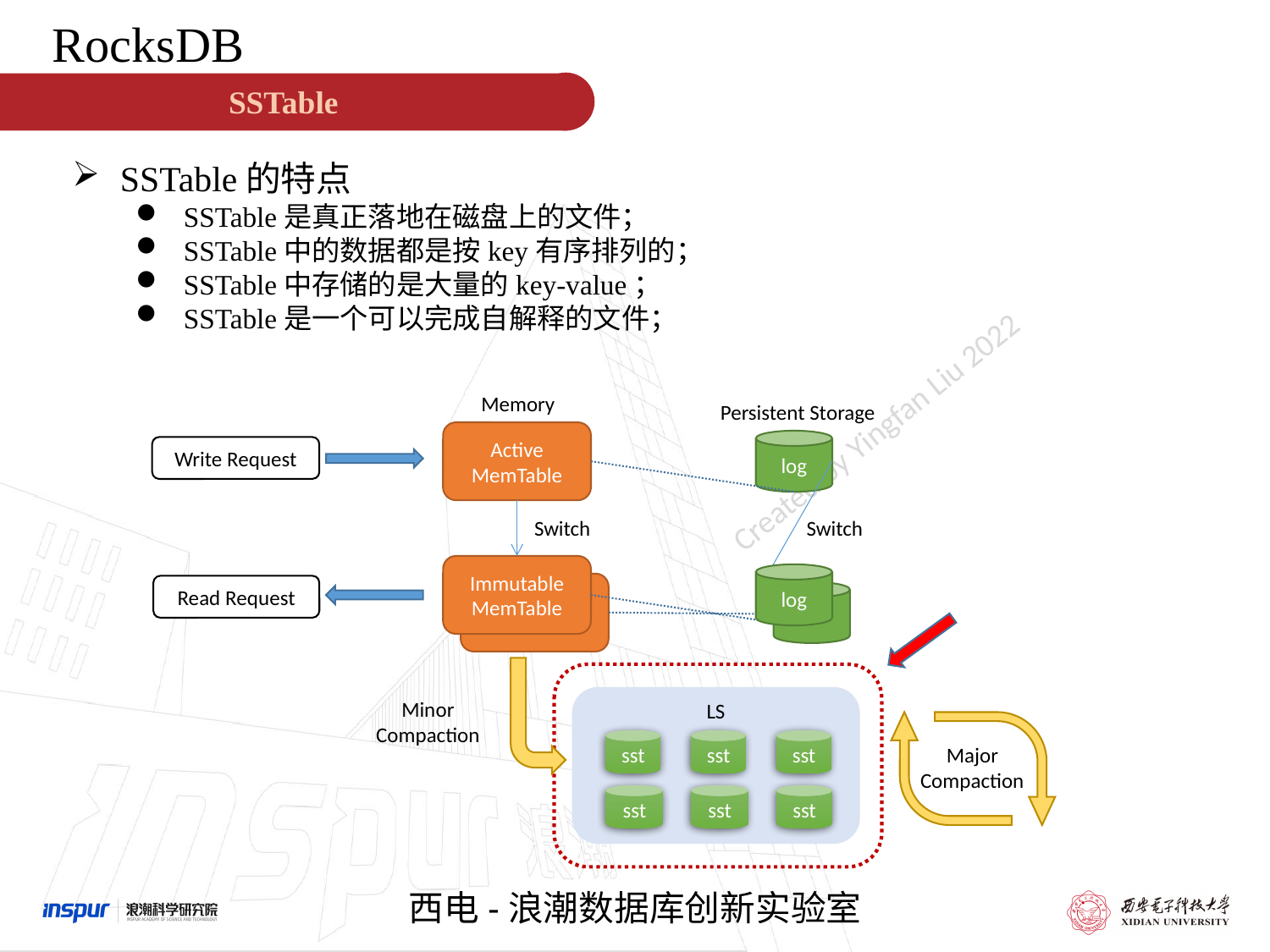

RocksDB

SSTable
SSTable的特点
SSTable是真正落地在磁盘上的文件；
SSTable中的数据都是按key有序排列的；
SSTable中存储的是大量的key-value；
SSTable是一个可以完成自解释的文件；

Memory
Persistent Storage
Active
MemTable
log
Write Request

Switch
Switch
Immutable
MemTable
log

Read Request

Minor
Compaction
LS

sst
sst
sst
Major
Compaction
sst
sst
sst